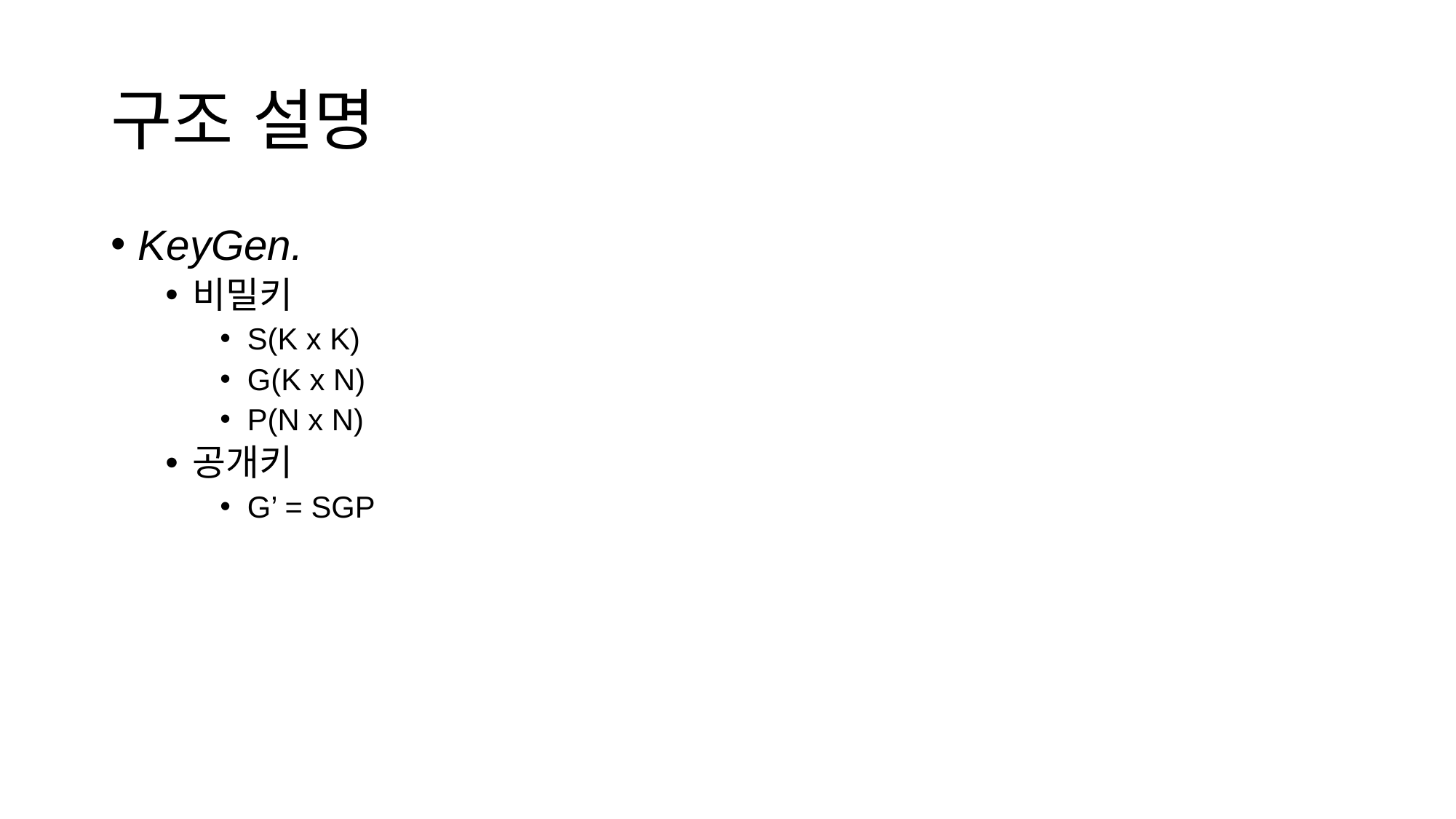

# 구조 설명
KeyGen.
비밀키
S(K x K)
G(K x N)
P(N x N)
공개키
G’ = SGP